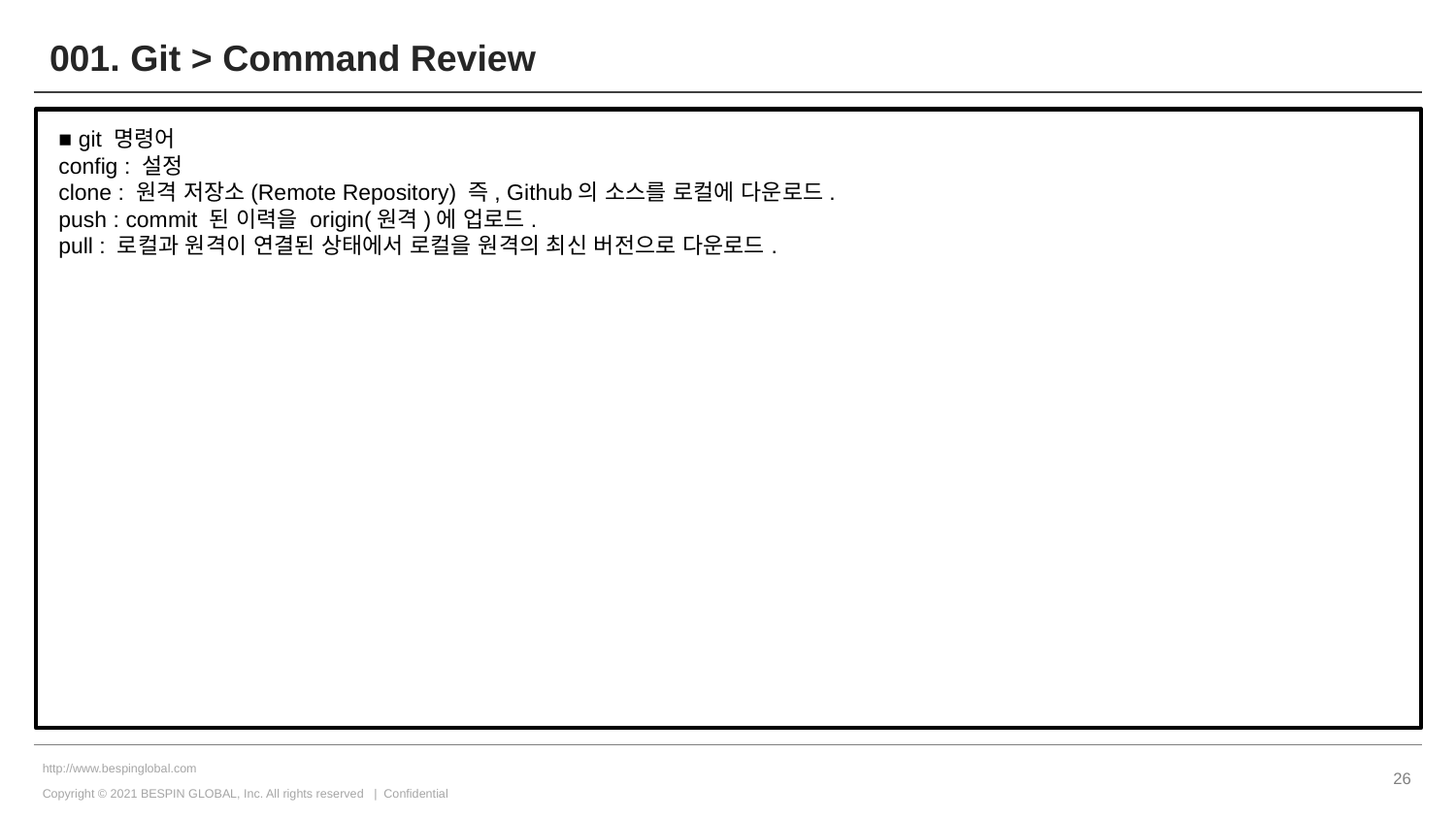

# 001. Git > Command Review

■ git 명령어
config : 설정
clone : 원격 저장소(Remote Repository) 즉, Github의 소스를 로컬에 다운로드.
push : commit 된 이력을 origin(원격)에 업로드.
pull : 로컬과 원격이 연결된 상태에서 로컬을 원격의 최신 버전으로 다운로드.